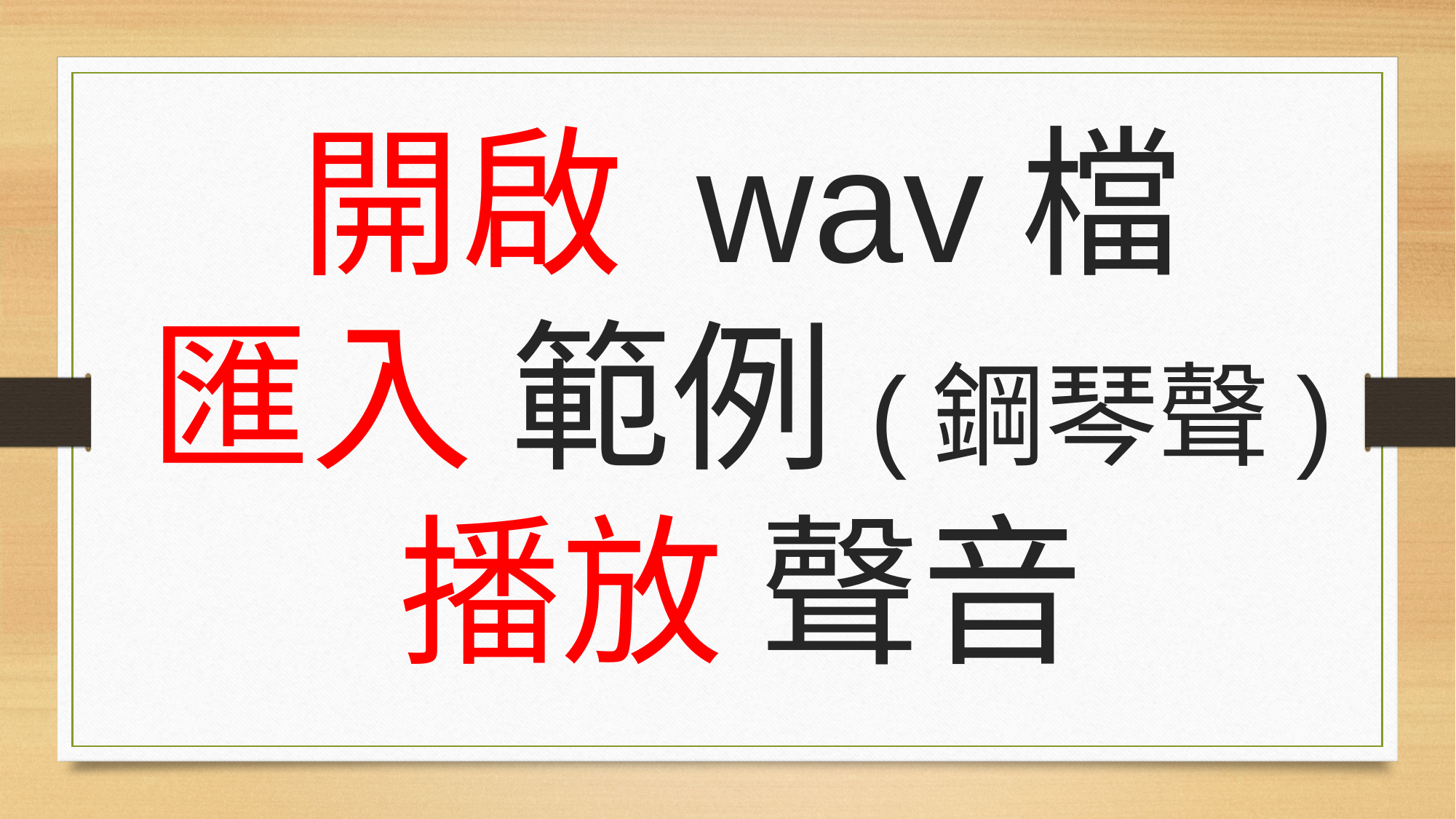

# 開啟 wav檔 匯入 範例(鋼琴聲) 播放 聲音